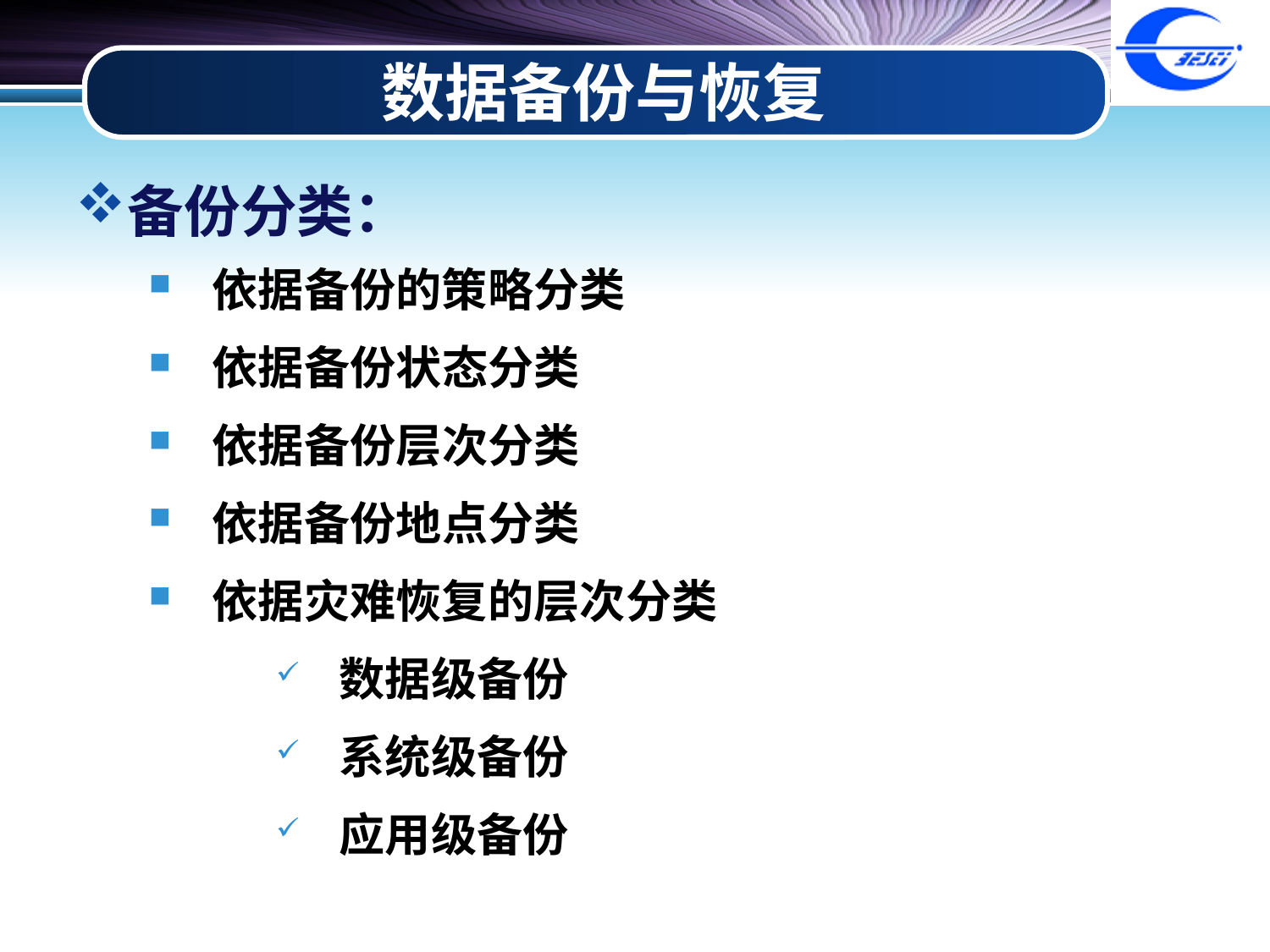

# 数据备份与恢复
备份分类：
依据备份的策略分类
依据备份状态分类
依据备份层次分类
依据备份地点分类
依据灾难恢复的层次分类
数据级备份
系统级备份
应用级备份